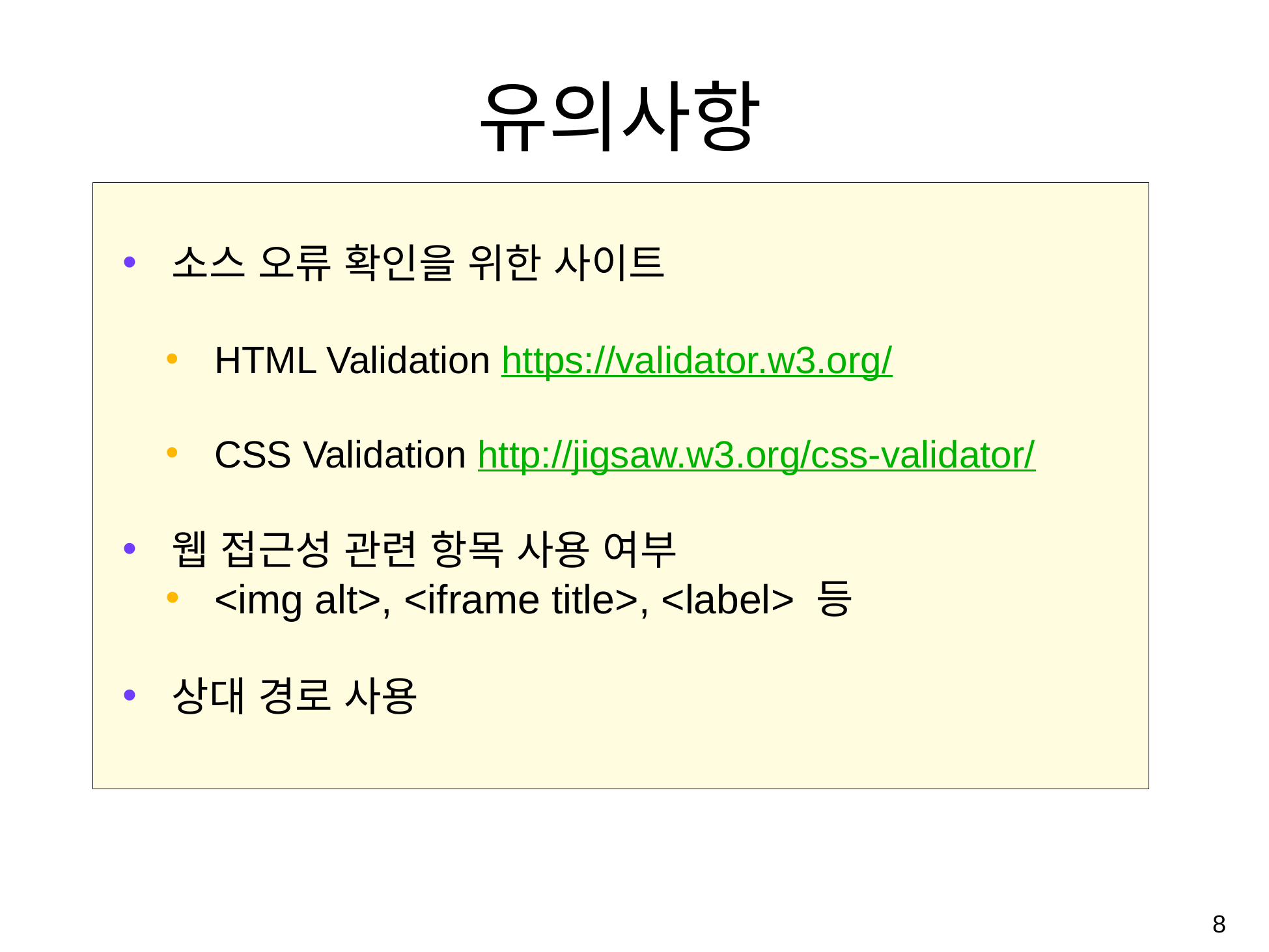

# 유의사항

소스 오류 확인을 위한 사이트

HTML Validation https://validator.w3.org/

CSS Validation http://jigsaw.w3.org/css-validator/

웹 접근성 관련 항목 사용 여부
<img alt>, <iframe title>, <label> 등

상대 경로 사용

8